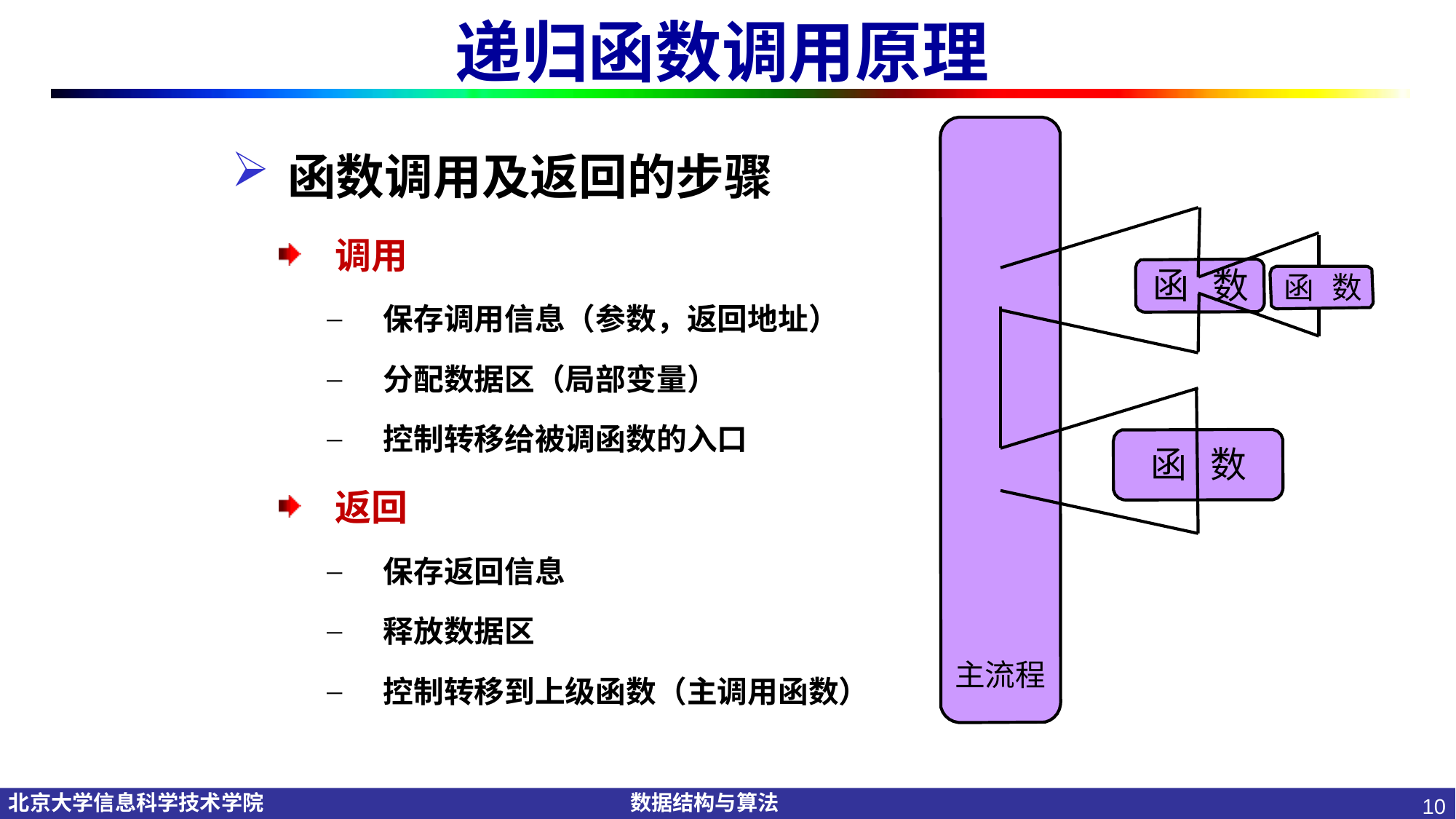

# 递归函数调用原理
函数调用及返回的步骤
调用
保存调用信息（参数，返回地址）
分配数据区（局部变量）
控制转移给被调函数的入口
返回
保存返回信息
释放数据区
控制转移到上级函数（主调用函数）

函	数	函	数

函	数

主流程
10